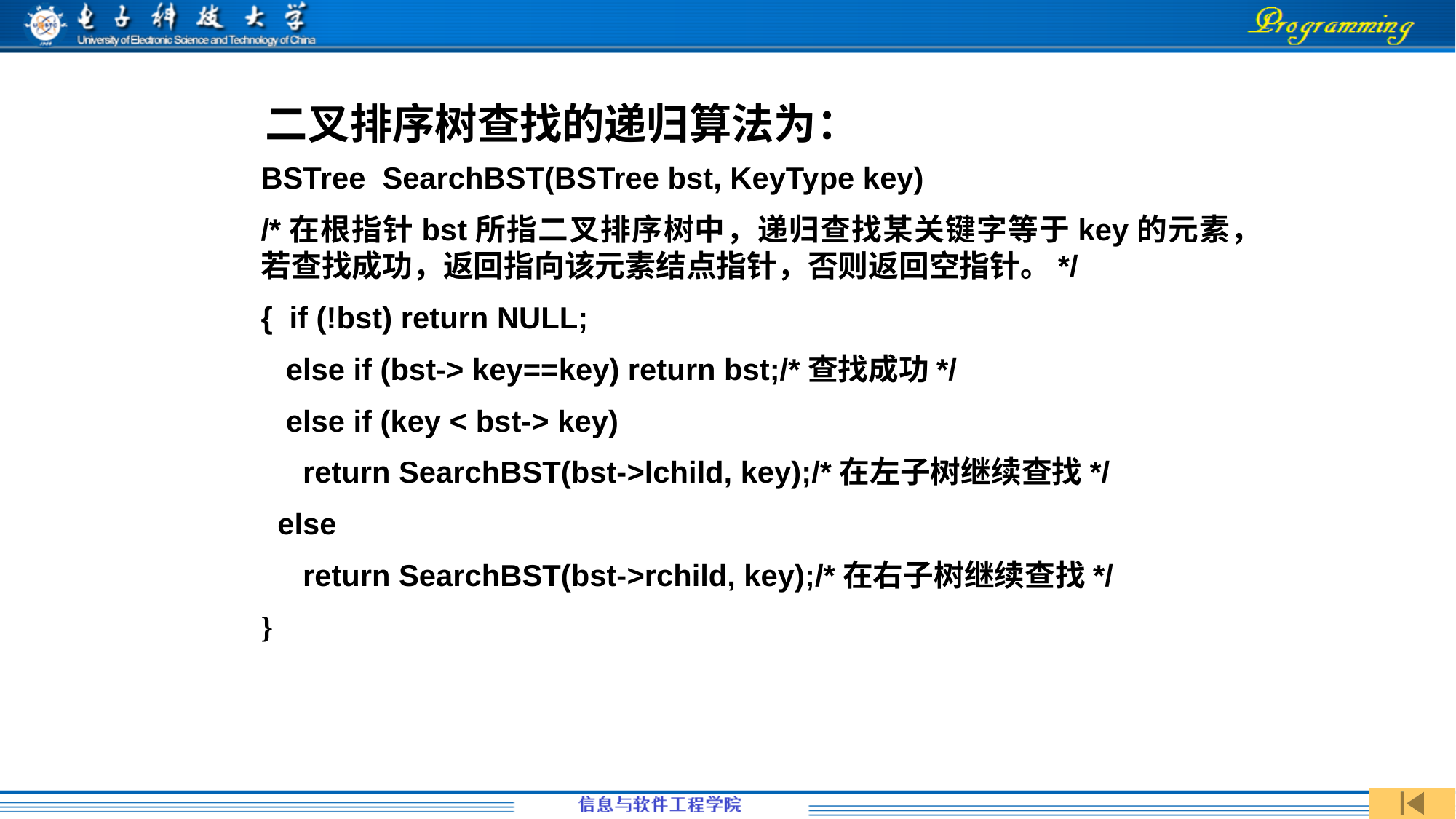

二叉排序树查找的递归算法为：
BSTree  SearchBST(BSTree bst, KeyType key)
/*在根指针bst所指二叉排序树中，递归查找某关键字等于key的元素，若查找成功，返回指向该元素结点指针，否则返回空指针。*/
{  if (!bst) return NULL;
   else if (bst-> key==key) return bst;/*查找成功*/
   else if (key < bst-> key)
     return SearchBST(bst->lchild, key);/*在左子树继续查找*/
  else
     return SearchBST(bst->rchild, key);/*在右子树继续查找*/
}